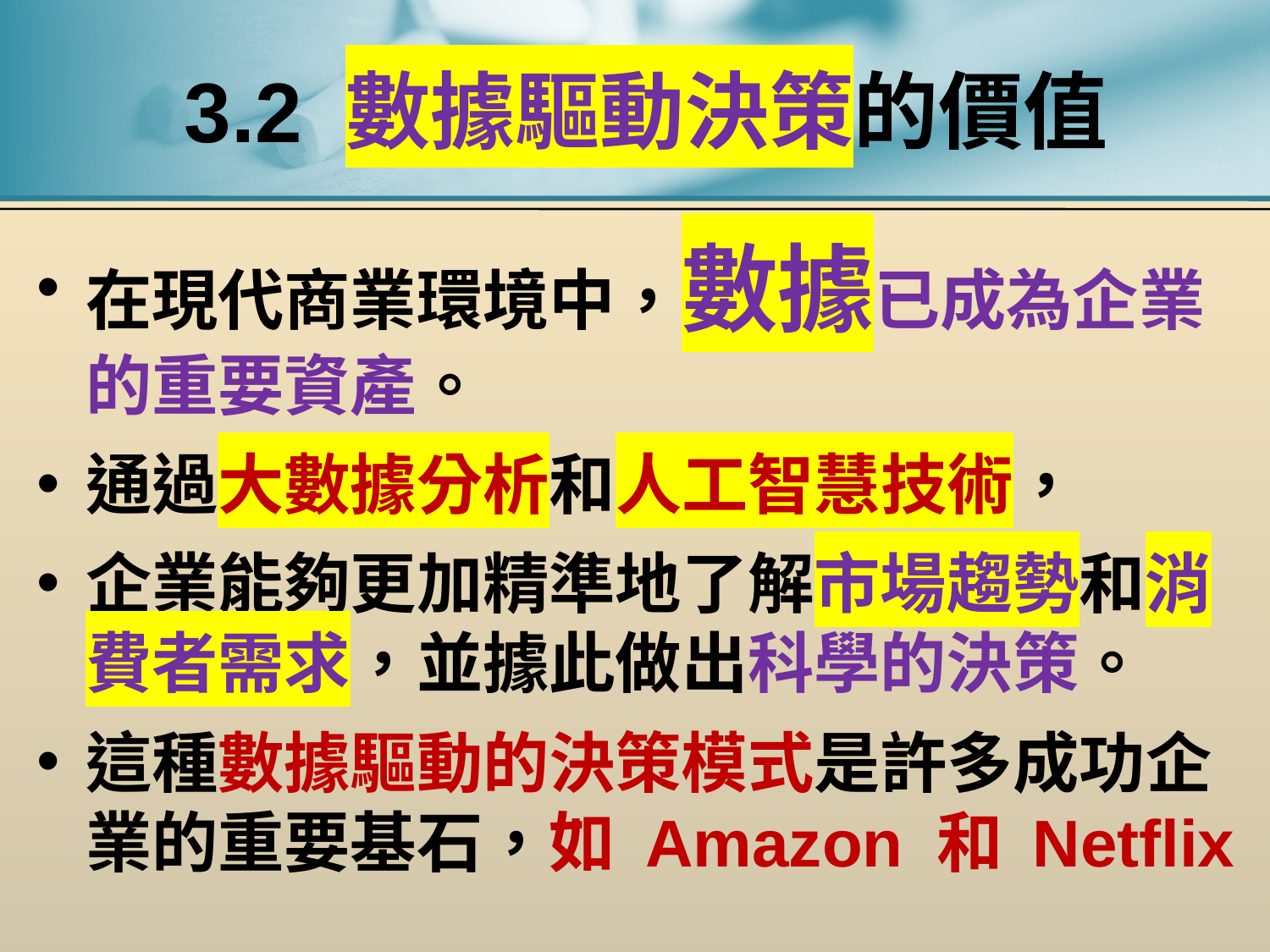

# 3.2 數據驅動決策的價值
在現代商業環境中，數據已成為企業的重要資產。
通過大數據分析和人工智慧技術，
企業能夠更加精準地了解市場趨勢和消費者需求，並據此做出科學的決策。
這種數據驅動的決策模式是許多成功企業的重要基石，如 Amazon 和 Netflix